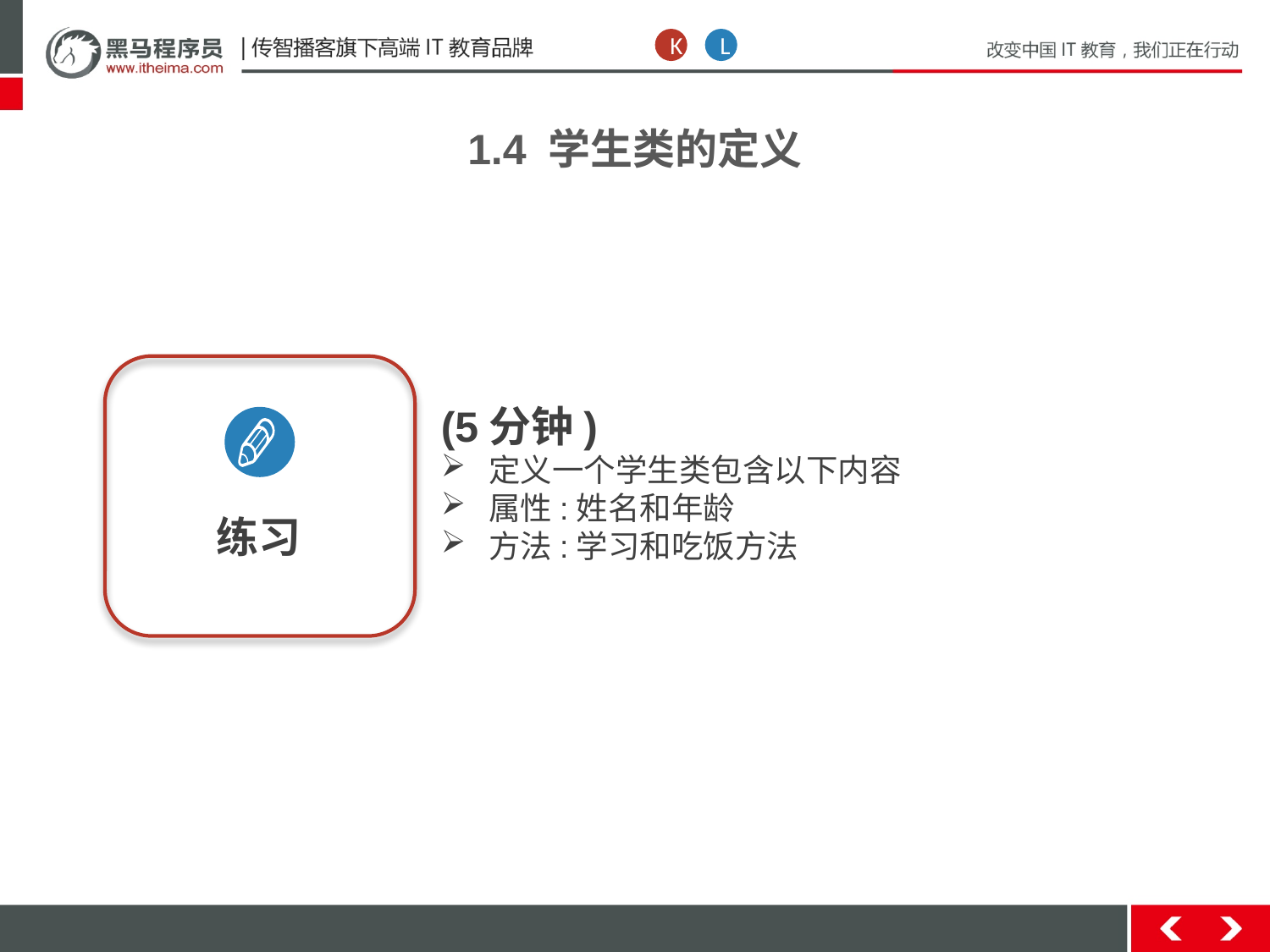

K
L
1.4 学生类的定义

练习
(5分钟)
定义一个学生类包含以下内容
属性:姓名和年龄
方法:学习和吃饭方法